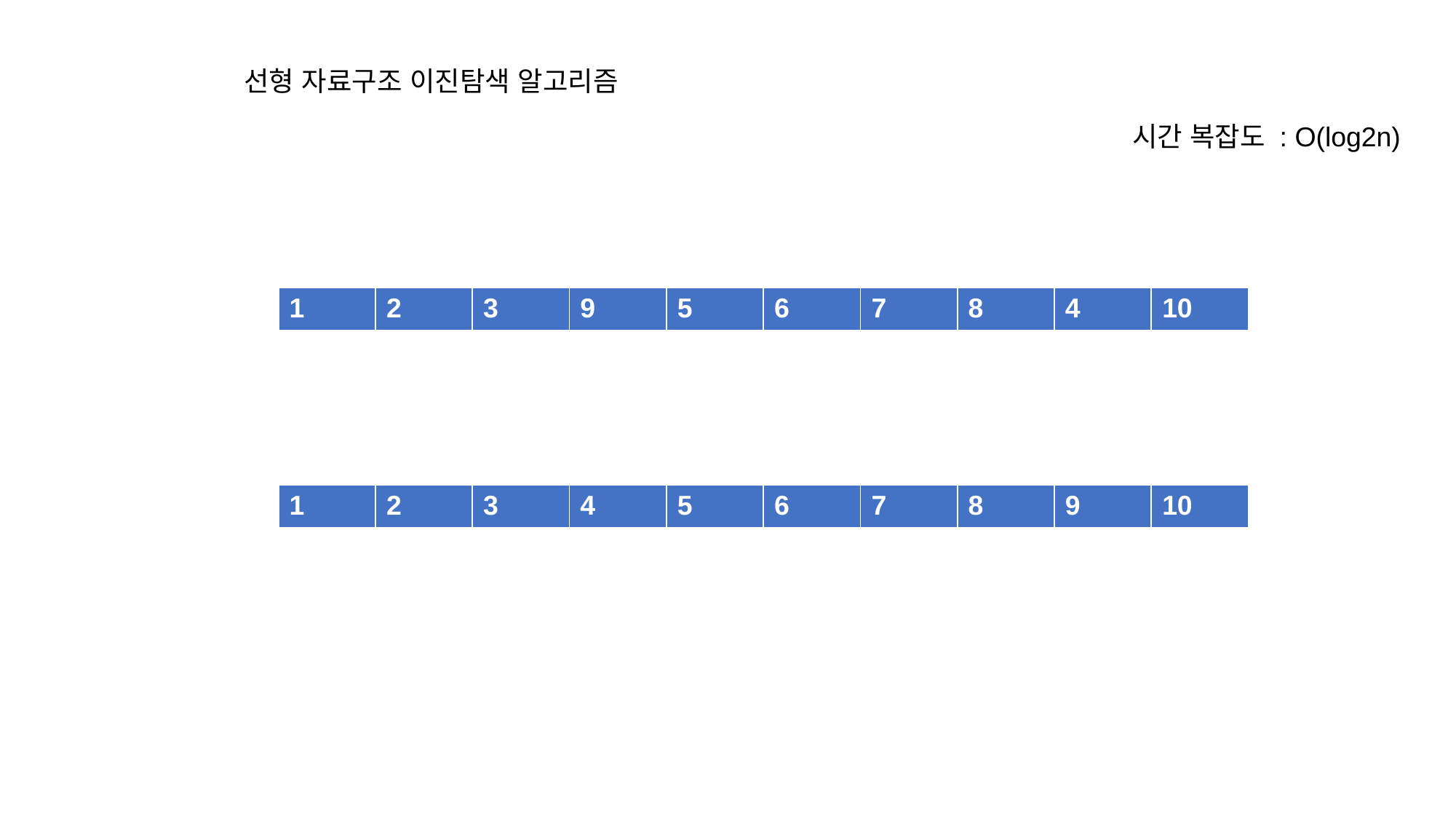

선형 자료구조 이진탐색 알고리즘
시간 복잡도 : O(log2n)
| 1 | 2 | 3 | 9 | 5 | 6 | 7 | 8 | 4 | 10 |
| --- | --- | --- | --- | --- | --- | --- | --- | --- | --- |
| 1 | 2 | 3 | 4 | 5 | 6 | 7 | 8 | 9 | 10 |
| --- | --- | --- | --- | --- | --- | --- | --- | --- | --- |